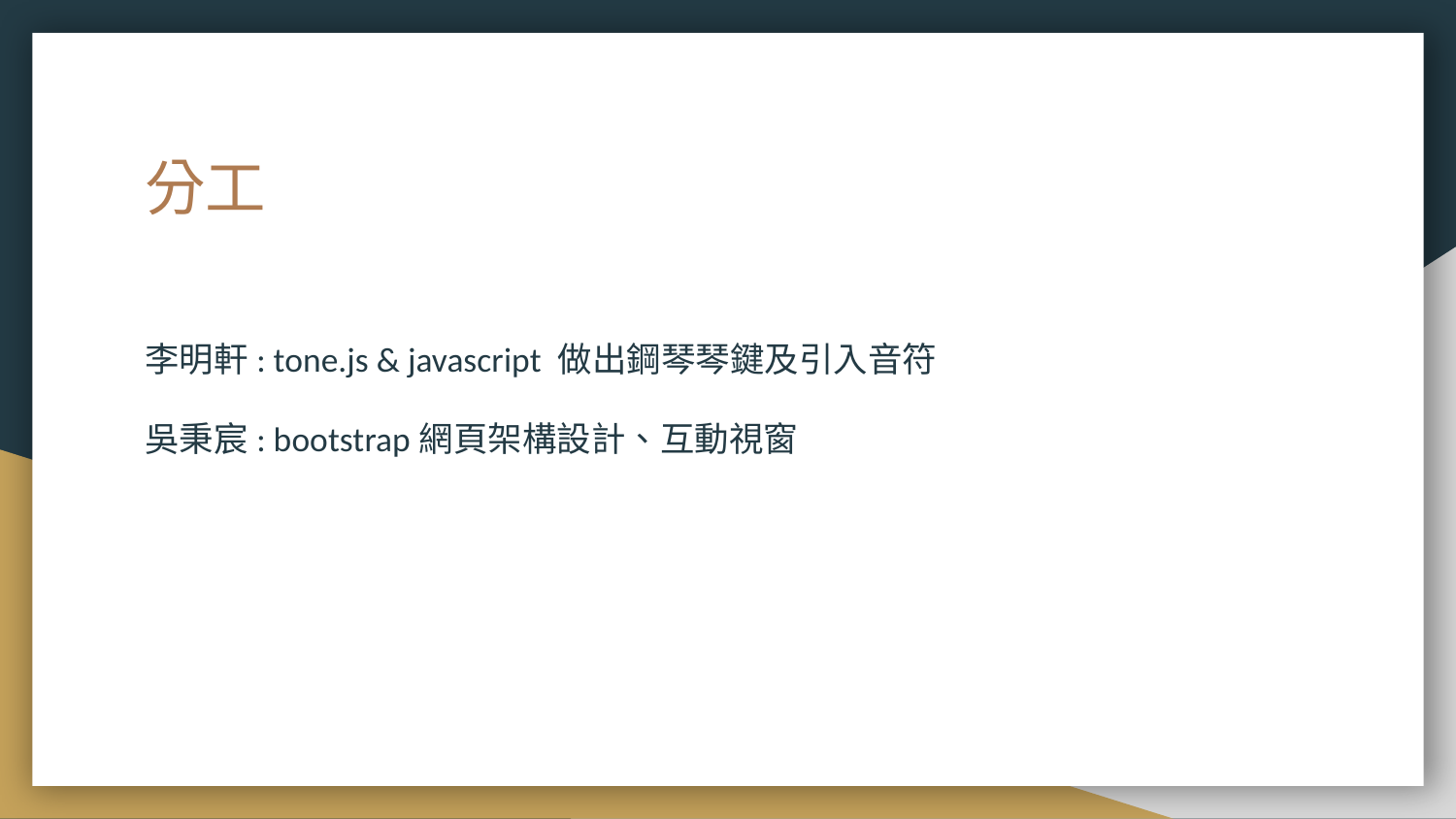

# 分工

李明軒: tone.js & javascript 做出鋼琴琴鍵及引入音符
吳秉宸: bootstrap網頁架構設計、互動視窗